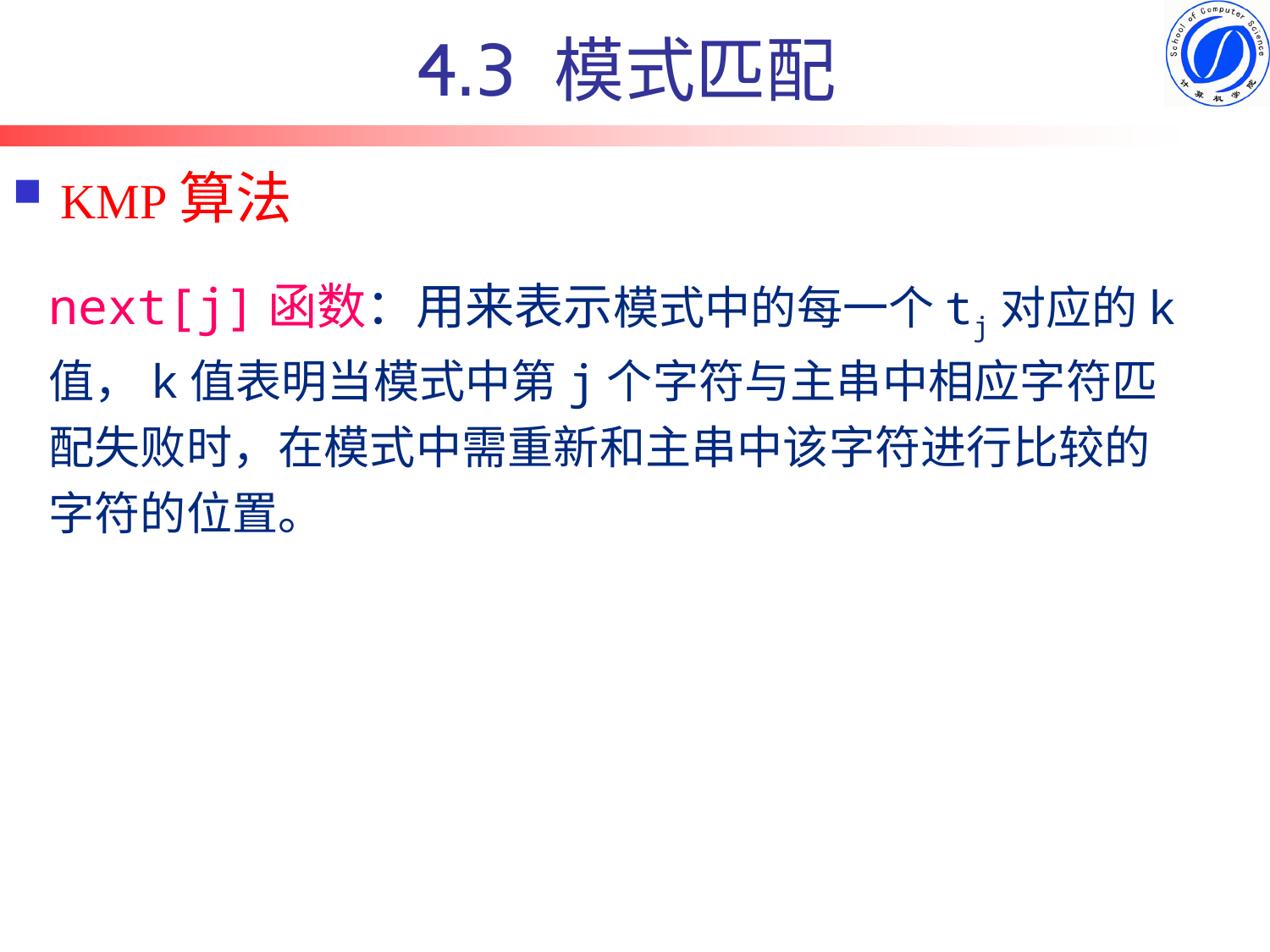

# 4.3 模式匹配
KMP算法
next[j]函数：用来表示模式中的每一个tj对应的k值，k值表明当模式中第j个字符与主串中相应字符匹配失败时，在模式中需重新和主串中该字符进行比较的字符的位置。